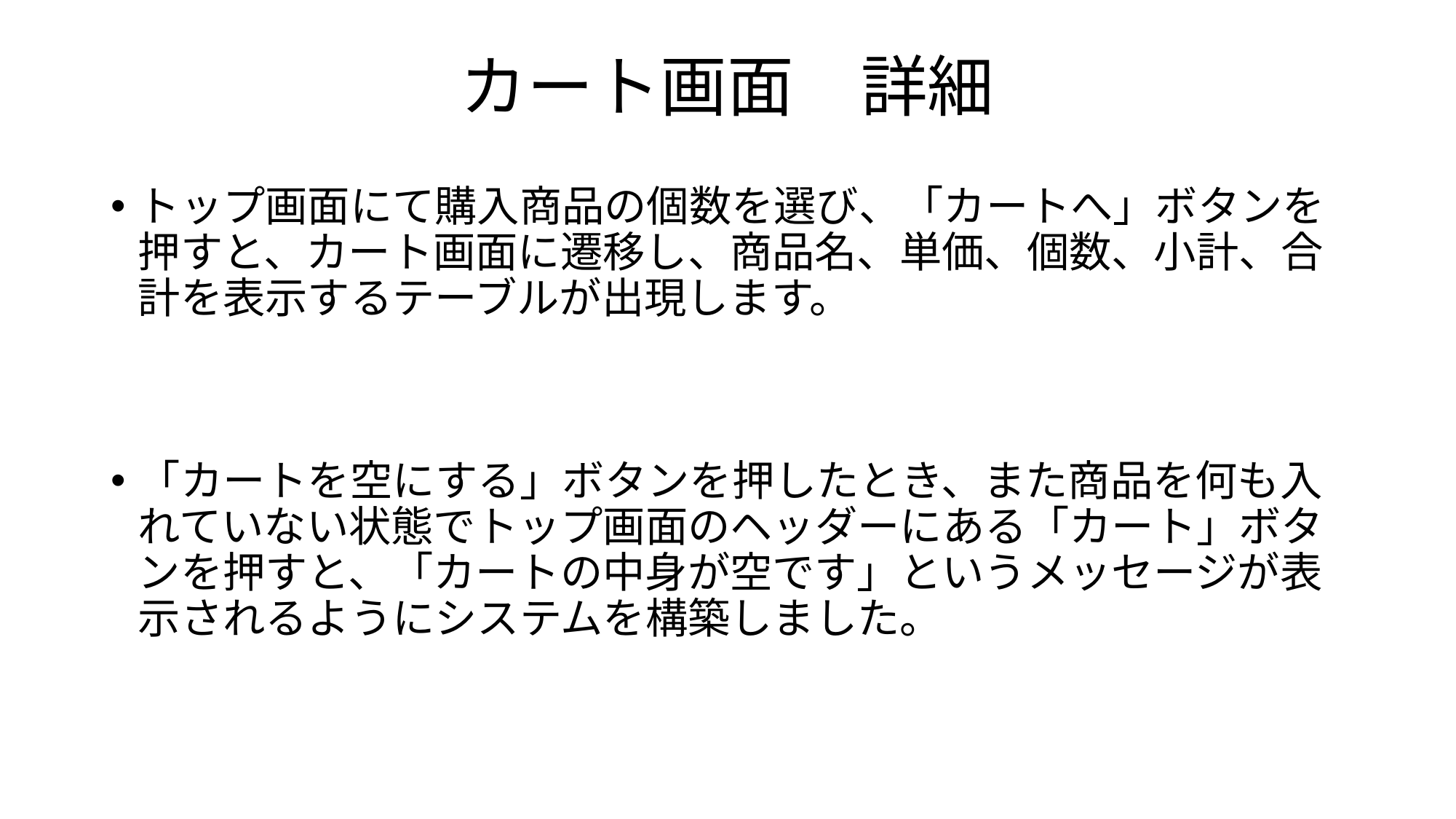

# カート画面　詳細
トップ画面にて購入商品の個数を選び、「カートへ」ボタンを押すと、カート画面に遷移し、商品名、単価、個数、小計、合計を表示するテーブルが出現します。

「カートを空にする」ボタンを押したとき、また商品を何も入れていない状態でトップ画面のヘッダーにある「カート」ボタンを押すと、「カートの中身が空です」というメッセージが表示されるようにシステムを構築しました。